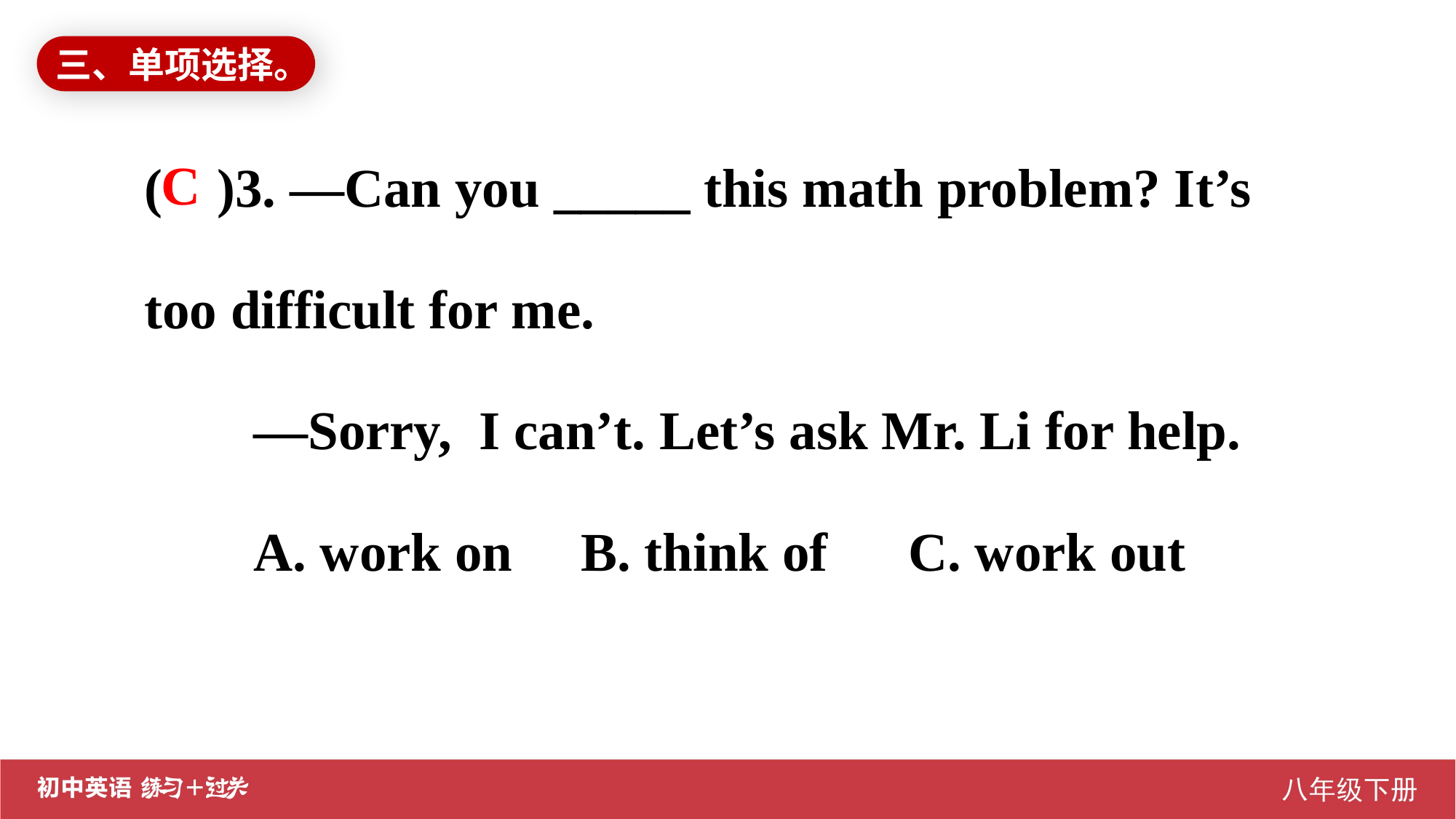

三、单项选择。
(    )3. —Can you _____ this math problem? It’s too difficult for me.
	—Sorry,  I can’t. Let’s ask Mr. Li for help.
	A. work on	B. think of	C. work out
C